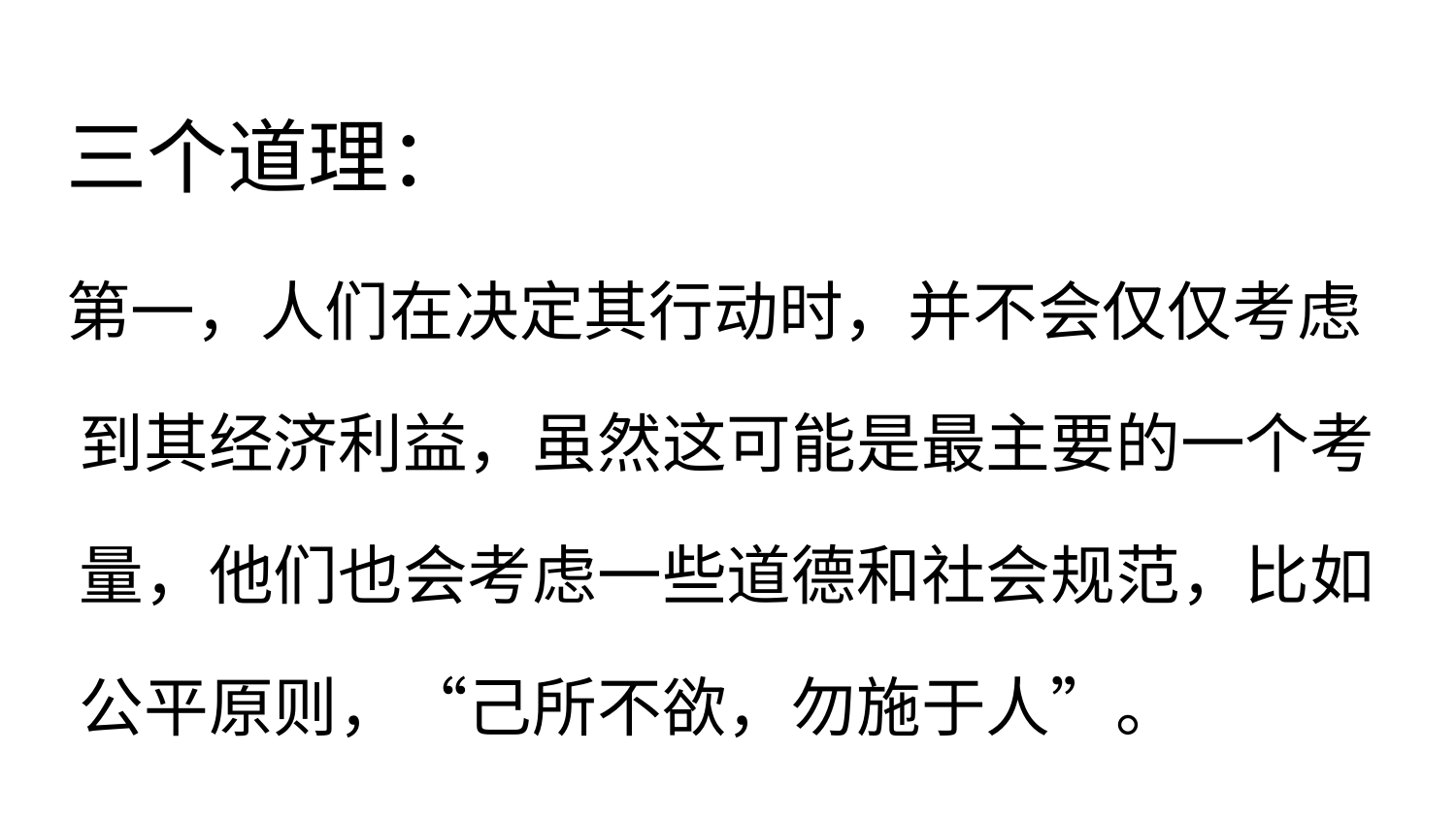

三个道理：
第一，人们在决定其行动时，并不会仅仅考虑到其经济利益，虽然这可能是最主要的一个考量，他们也会考虑一些道德和社会规范，比如公平原则，“己所不欲，勿施于人”。